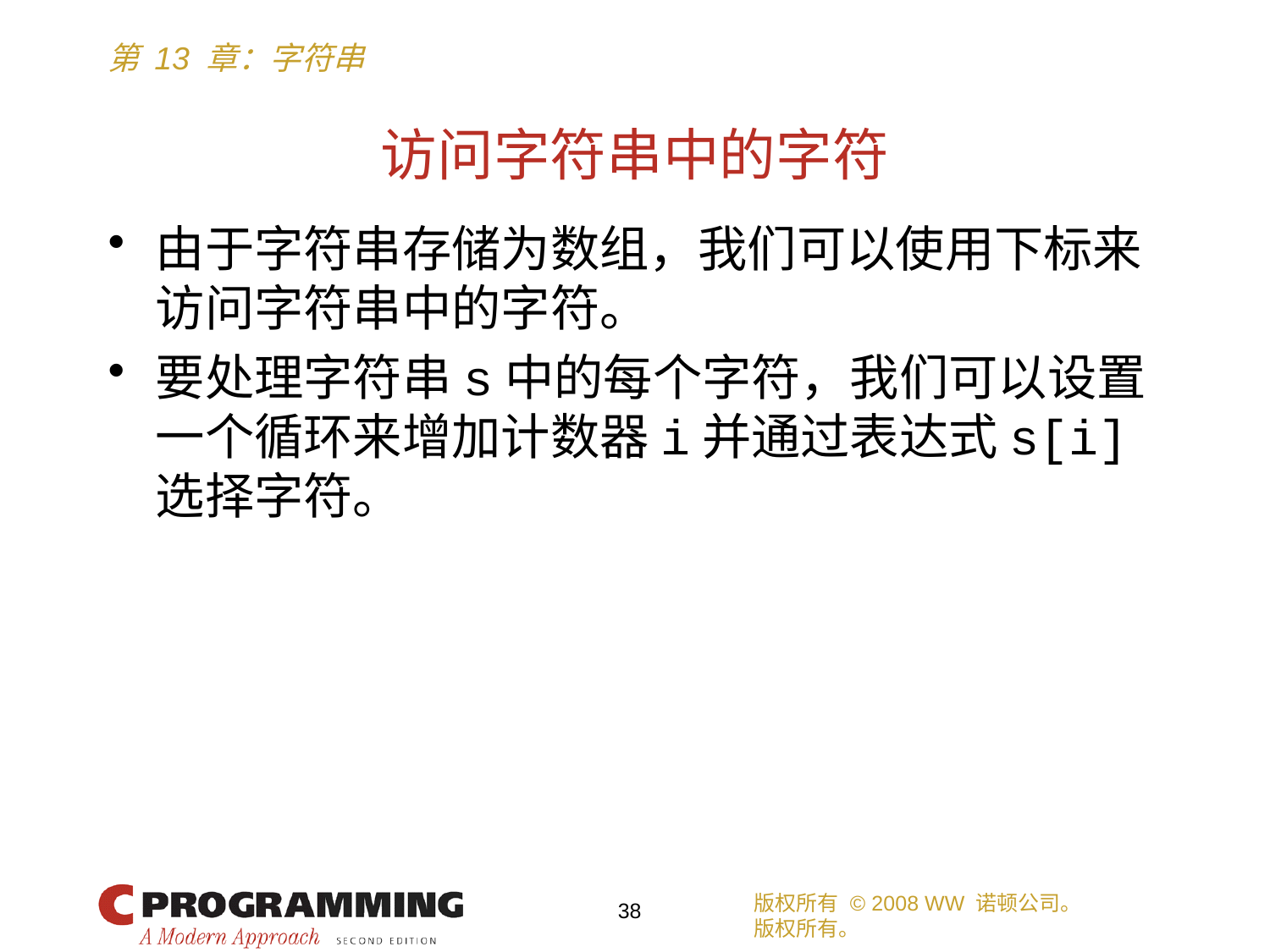

# 访问字符串中的字符
由于字符串存储为数组，我们可以使用下标来访问字符串中的字符。
要处理字符串s中的每个字符，我们可以设置一个循环来增加计数器i并通过表达式s[i]选择字符。
版权所有 © 2008 WW 诺顿公司。
版权所有。
38